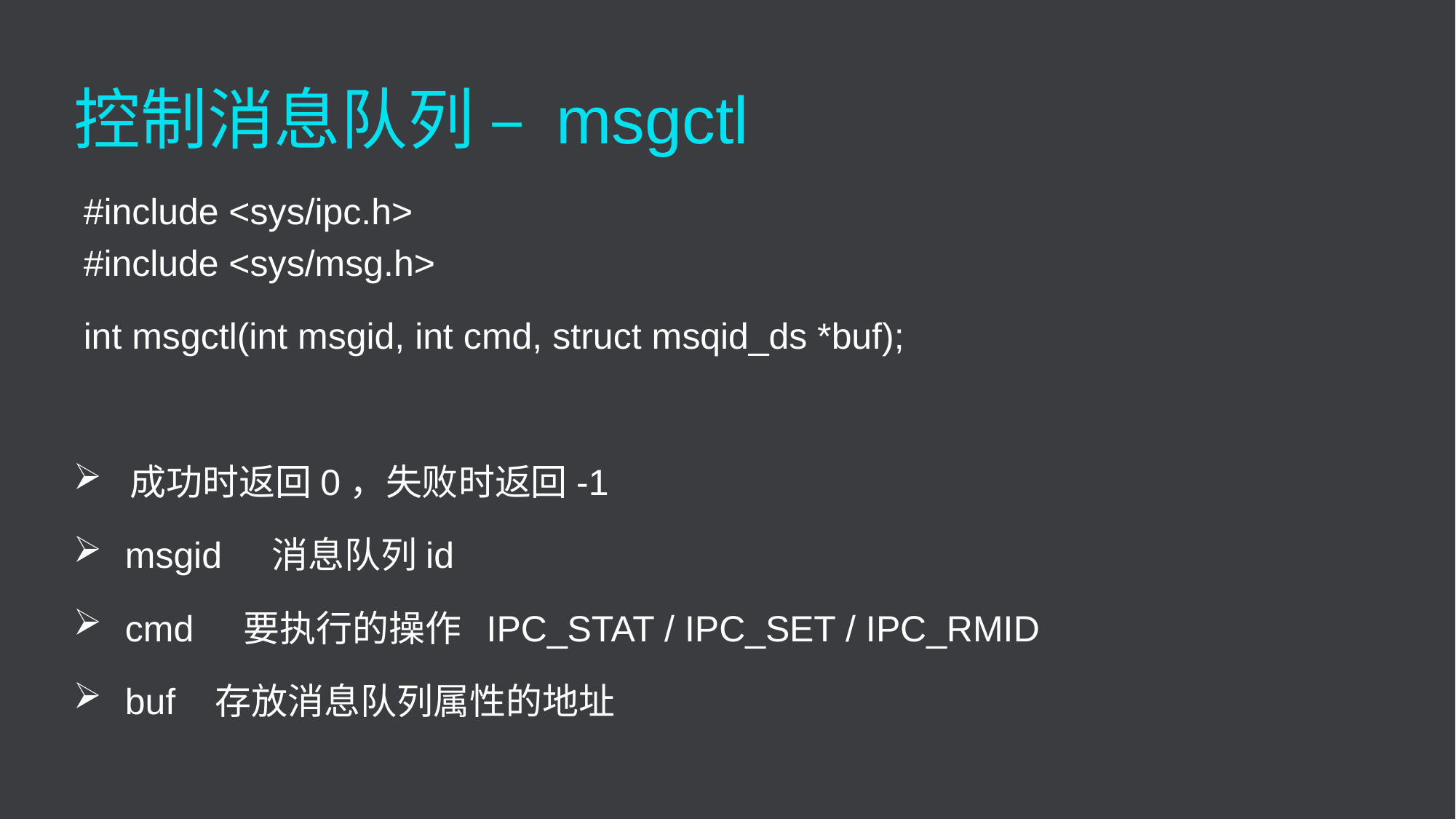

控制消息队列 – msgctl
 #include <sys/ipc.h>
 #include <sys/msg.h>
 int msgctl(int msgid, int cmd, struct msqid_ds *buf);

  成功时返回0，失败时返回-1
  msgid    消息队列id
  cmd    要执行的操作  IPC_STAT / IPC_SET / IPC_RMID
  buf   存放消息队列属性的地址